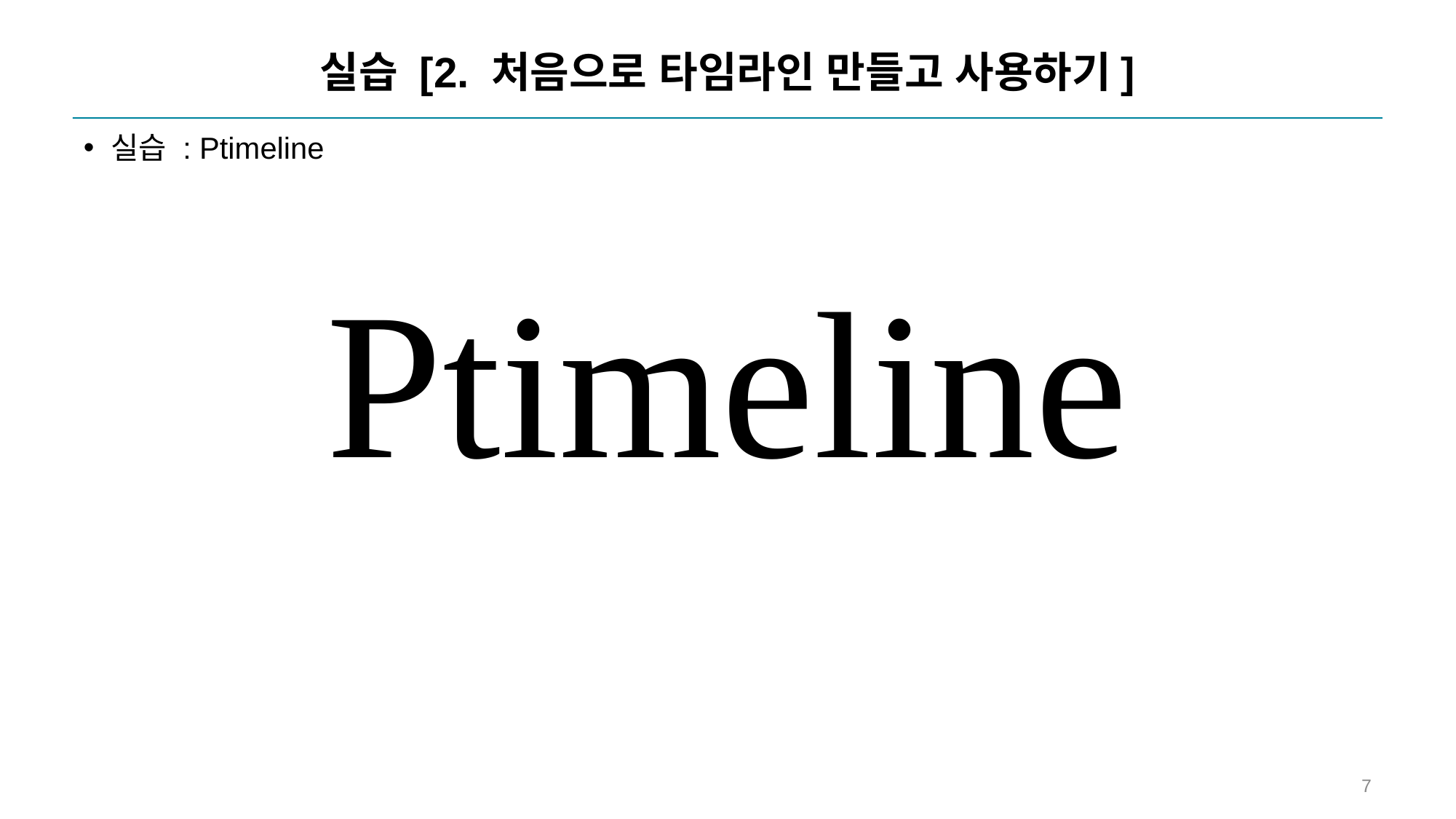

# 실습 [2. 처음으로 타임라인 만들고 사용하기]
실습 : Ptimeline

Ptimeline
7